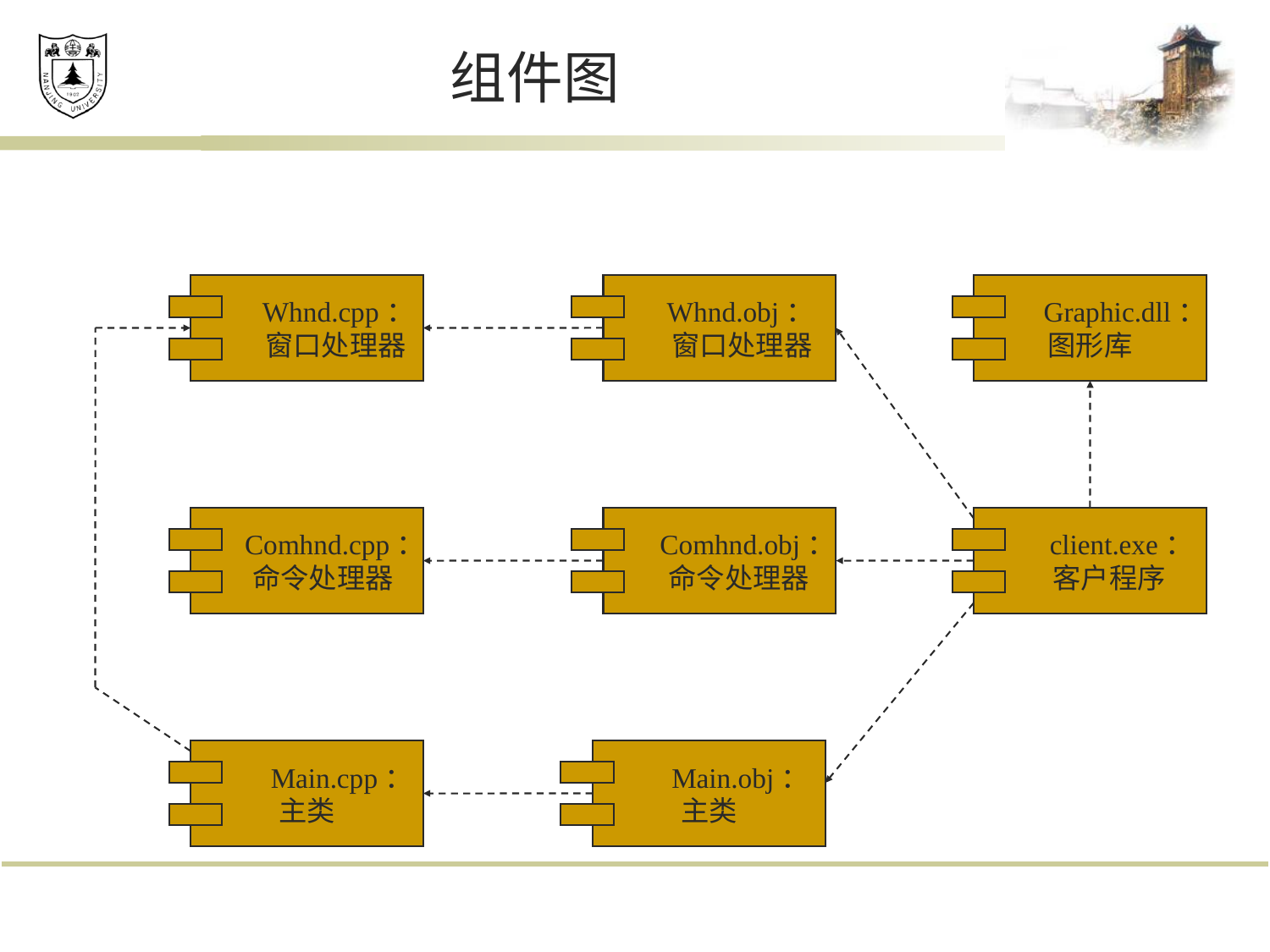

# 组件图
         Whnd.cpp：
        窗口处理器
      Whnd.obj：
      窗口处理器
          Graphic.dll：
图形库

        Comhnd.cpp：
    命令处理器
        Comhnd.obj：
     命令处理器
         client.exe：
     客户程序

          Main.cpp：
主类
         Main.obj：
主类